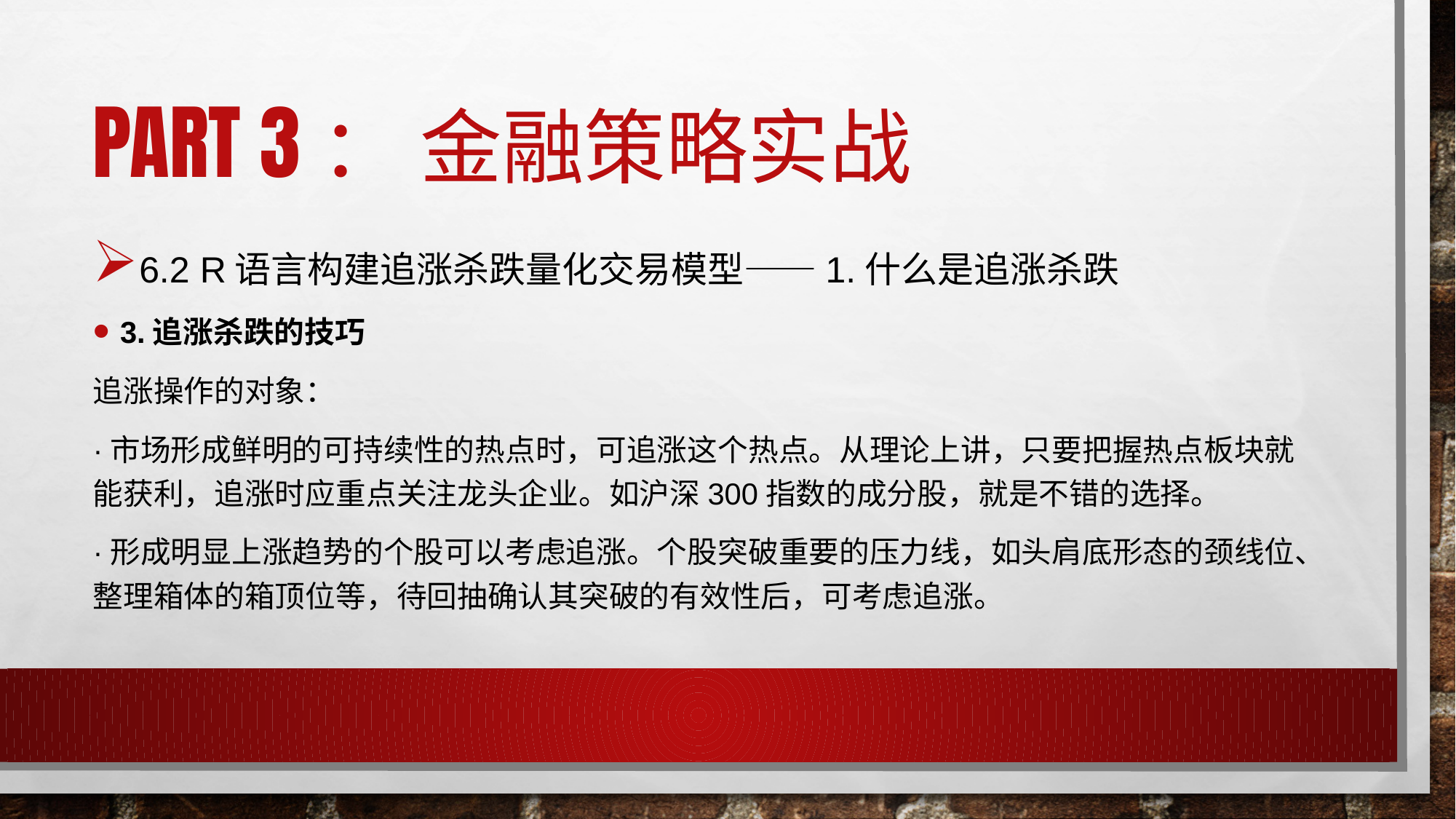

# Part 3： 金融策略实战
6.2 R语言构建追涨杀跌量化交易模型——1.什么是追涨杀跌
3.追涨杀跌的技巧
追涨操作的对象：
·市场形成鲜明的可持续性的热点时，可追涨这个热点。从理论上讲，只要把握热点板块就能获利，追涨时应重点关注龙头企业。如沪深300指数的成分股，就是不错的选择。
·形成明显上涨趋势的个股可以考虑追涨。个股突破重要的压力线，如头肩底形态的颈线位、整理箱体的箱顶位等，待回抽确认其突破的有效性后，可考虑追涨。